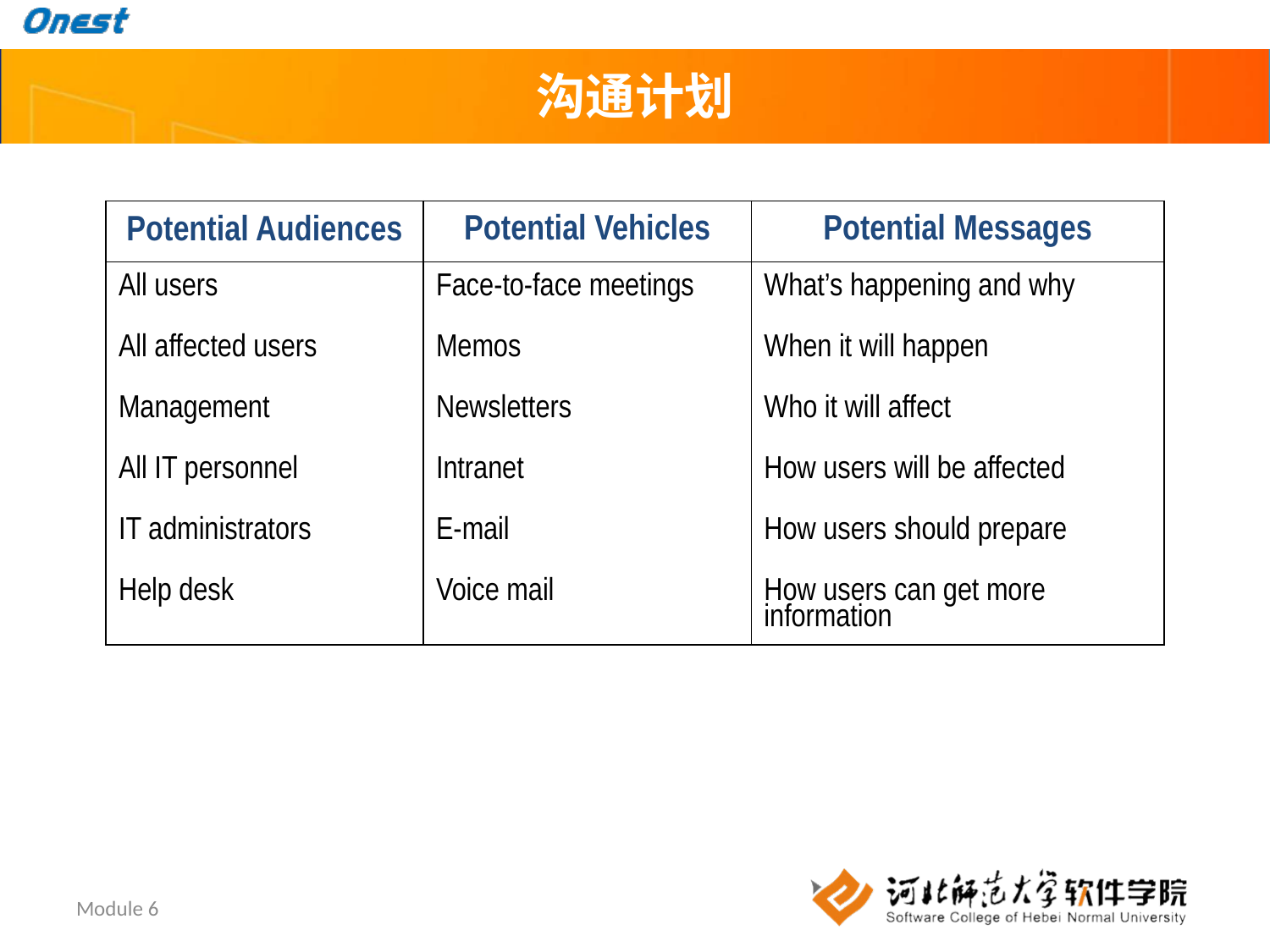

# 沟通计划
| Potential Audiences | Potential Vehicles | Potential Messages |
| --- | --- | --- |
| All users | Face-to-face meetings | What’s happening and why |
| All affected users | Memos | When it will happen |
| Management | Newsletters | Who it will affect |
| All IT personnel | Intranet | How users will be affected |
| IT administrators | E-mail | How users should prepare |
| Help desk | Voice mail | How users can get more information |
Module 6